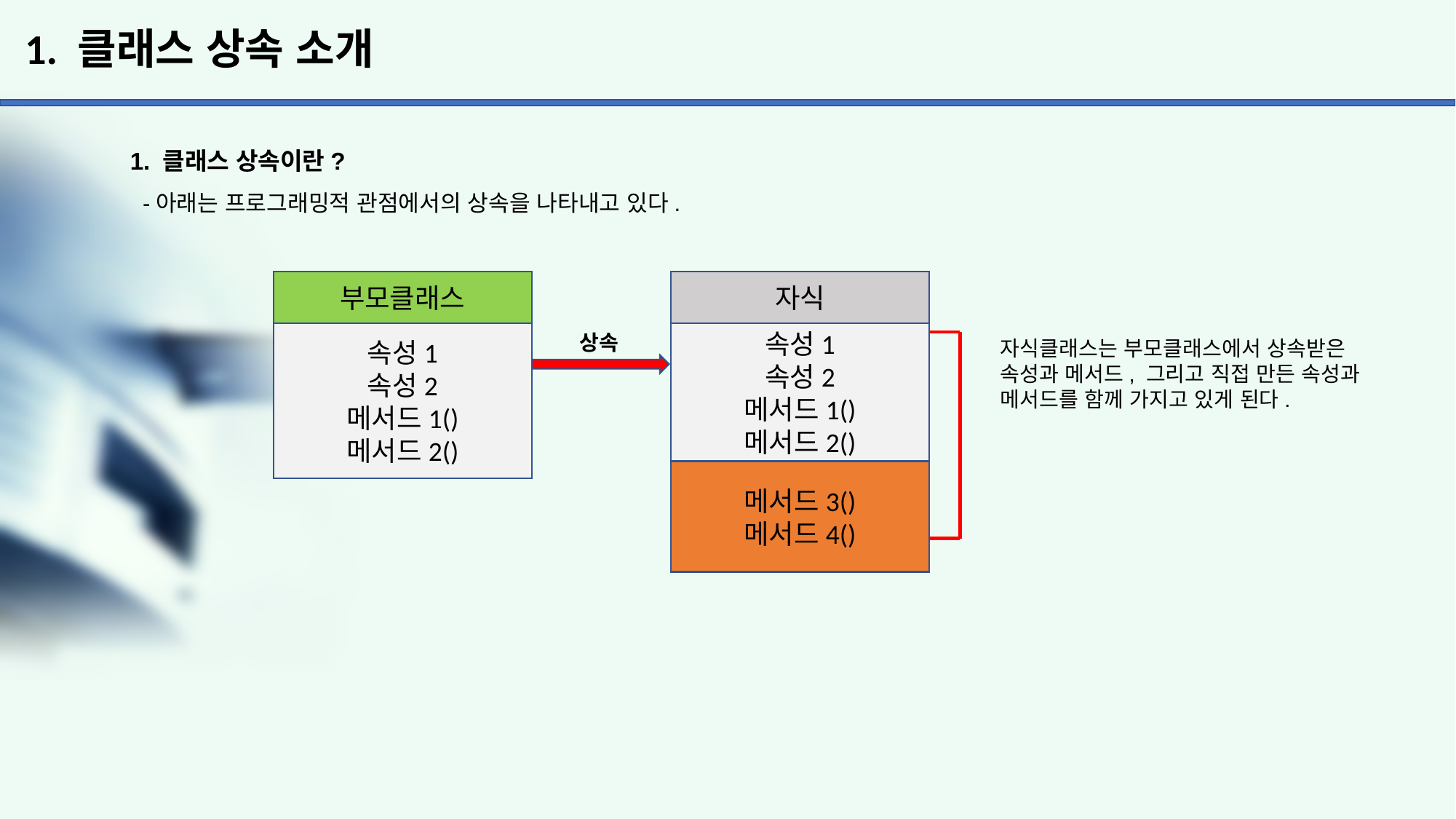

# 1. 클래스 상속 소개
1. 클래스 상속이란?
  -아래는 프로그래밍적 관점에서의 상속을 나타내고 있다.
부모클래스
자식
속성1
속성2
메서드1()
메서드2()
속성1
속성2
메서드1()
메서드2()
상속
자식클래스는 부모클래스에서 상속받은
속성과 메서드, 그리고 직접 만든 속성과
메서드를 함께 가지고 있게 된다.

메서드3()
메서드4()